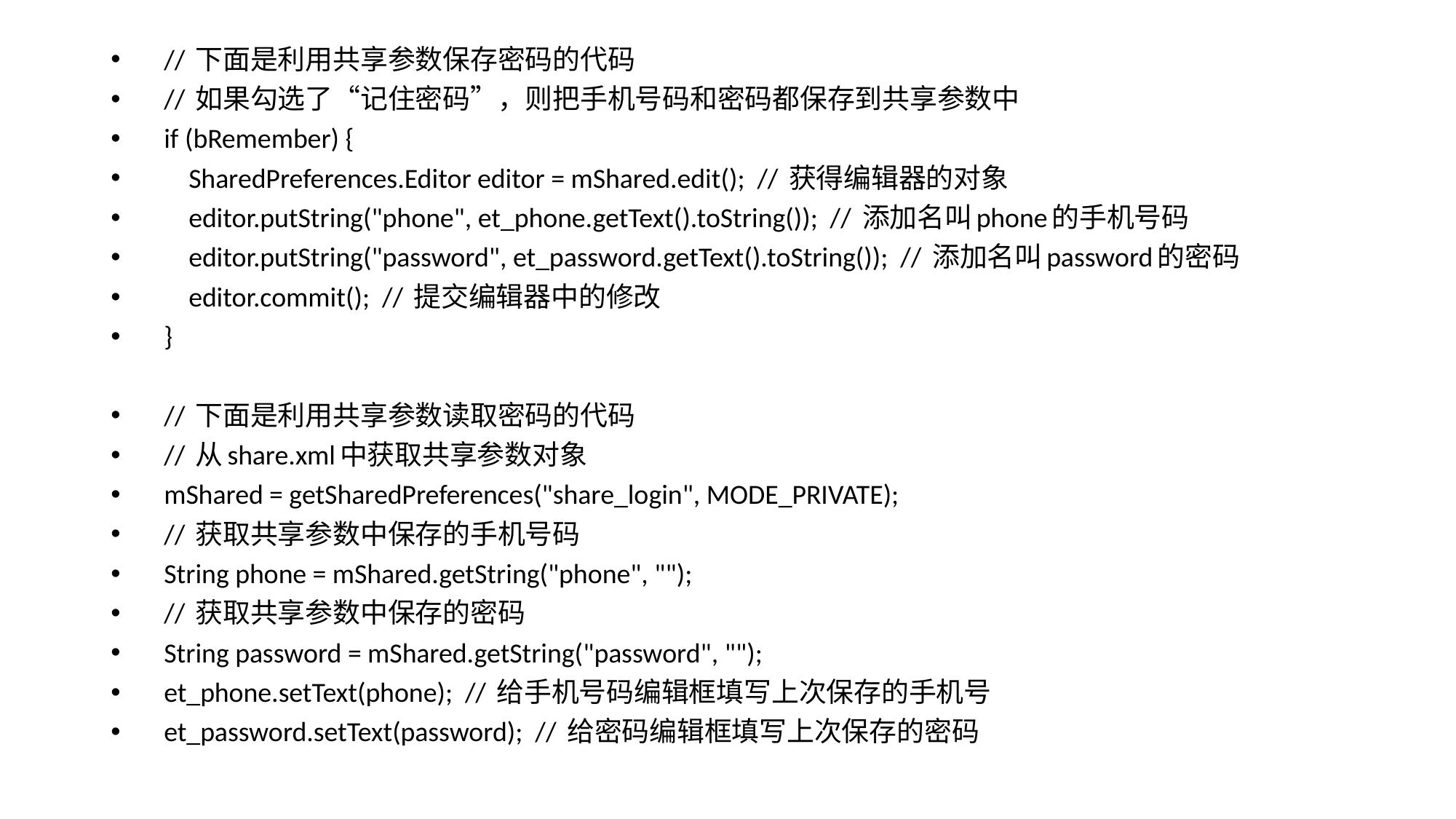

// 下面是利用共享参数保存密码的代码
    // 如果勾选了“记住密码”，则把手机号码和密码都保存到共享参数中
    if (bRemember) {
        SharedPreferences.Editor editor = mShared.edit();  // 获得编辑器的对象
        editor.putString("phone", et_phone.getText().toString());  // 添加名叫phone的手机号码
        editor.putString("password", et_password.getText().toString());  // 添加名叫password的密码
        editor.commit();  // 提交编辑器中的修改
    }

    // 下面是利用共享参数读取密码的代码
    // 从share.xml中获取共享参数对象
    mShared = getSharedPreferences("share_login", MODE_PRIVATE);
    // 获取共享参数中保存的手机号码
    String phone = mShared.getString("phone", "");
    // 获取共享参数中保存的密码
    String password = mShared.getString("password", "");
    et_phone.setText(phone);  // 给手机号码编辑框填写上次保存的手机号
    et_password.setText(password);  // 给密码编辑框填写上次保存的密码